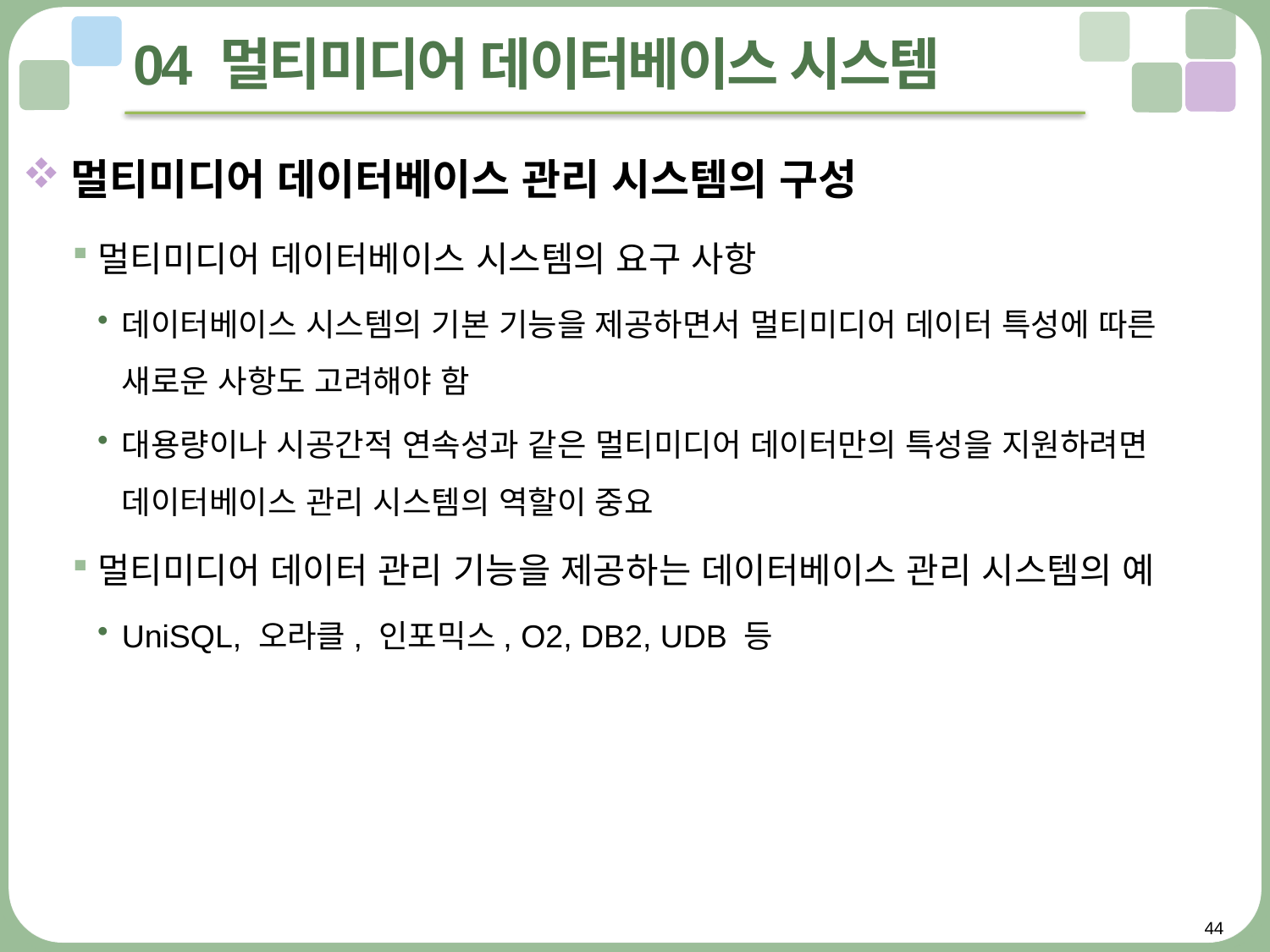

# 04 멀티미디어 데이터베이스 시스템
멀티미디어 데이터베이스 관리 시스템의 구성
멀티미디어 데이터베이스 시스템의 요구 사항
데이터베이스 시스템의 기본 기능을 제공하면서 멀티미디어 데이터 특성에 따른 새로운 사항도 고려해야 함
대용량이나 시공간적 연속성과 같은 멀티미디어 데이터만의 특성을 지원하려면 데이터베이스 관리 시스템의 역할이 중요
멀티미디어 데이터 관리 기능을 제공하는 데이터베이스 관리 시스템의 예
UniSQL, 오라클, 인포믹스, O2, DB2, UDB 등